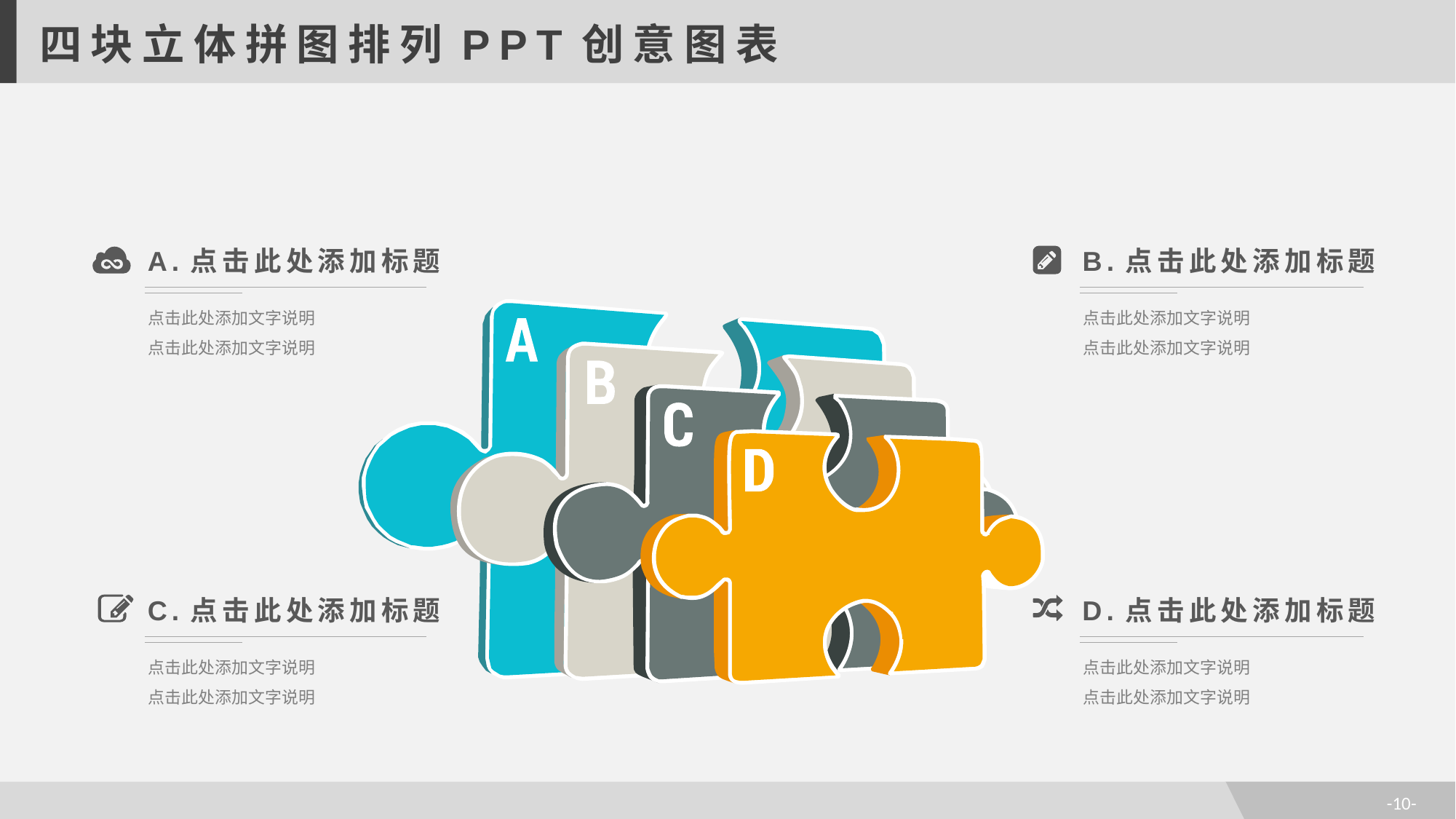

四块立体拼图排列PPT创意图表
A.点击此处添加标题

点击此处添加文字说明
点击此处添加文字说明
B.点击此处添加标题

点击此处添加文字说明
点击此处添加文字说明

C.点击此处添加标题

点击此处添加文字说明
点击此处添加文字说明
D.点击此处添加标题

点击此处添加文字说明
点击此处添加文字说明
-10-